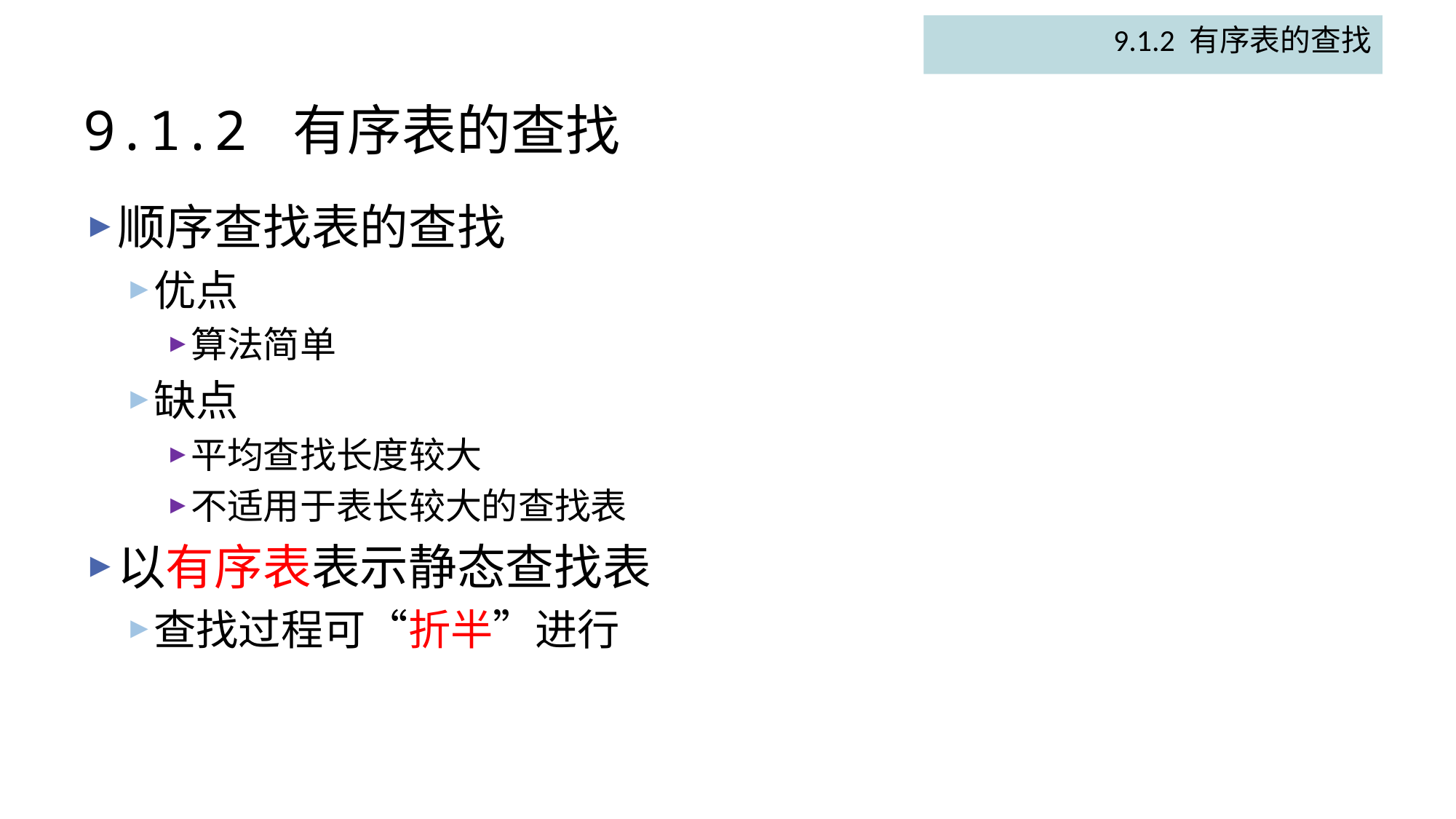

9.1.2 有序表的查找
# 9.1.2 有序表的查找
顺序查找表的查找
优点
算法简单
缺点
平均查找长度较大
不适用于表长较大的查找表
以有序表表示静态查找表
查找过程可“折半”进行